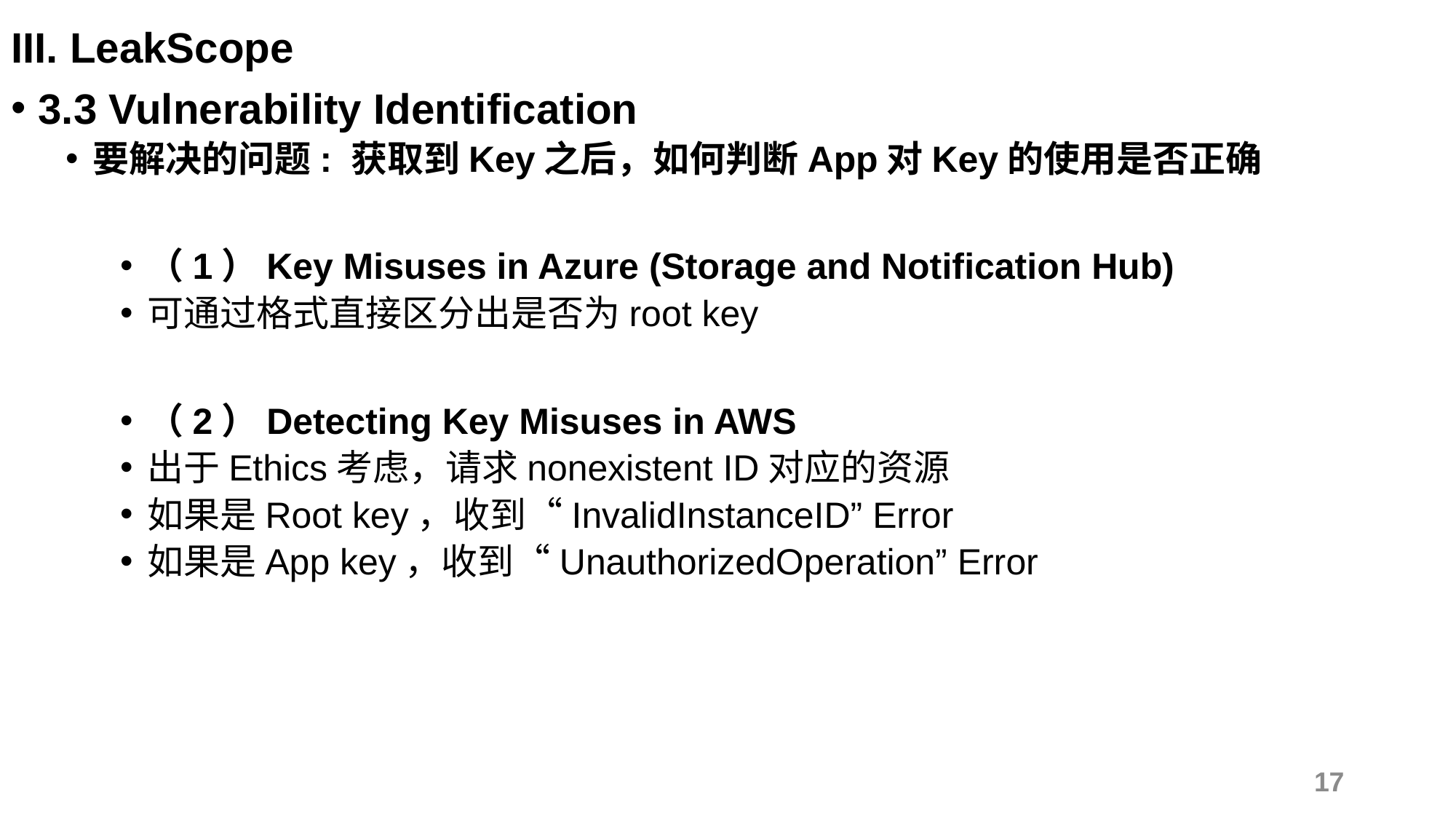

III. LeakScope
3.3 Vulnerability Identification
要解决的问题: 获取到Key之后，如何判断App对Key的使用是否正确

（1）Key Misuses in Azure (Storage and Notification Hub)
可通过格式直接区分出是否为root key

（2）Detecting Key Misuses in AWS
出于Ethics考虑，请求nonexistent ID对应的资源
如果是Root key，收到“InvalidInstanceID” Error
如果是App key，收到“UnauthorizedOperation” Error

17